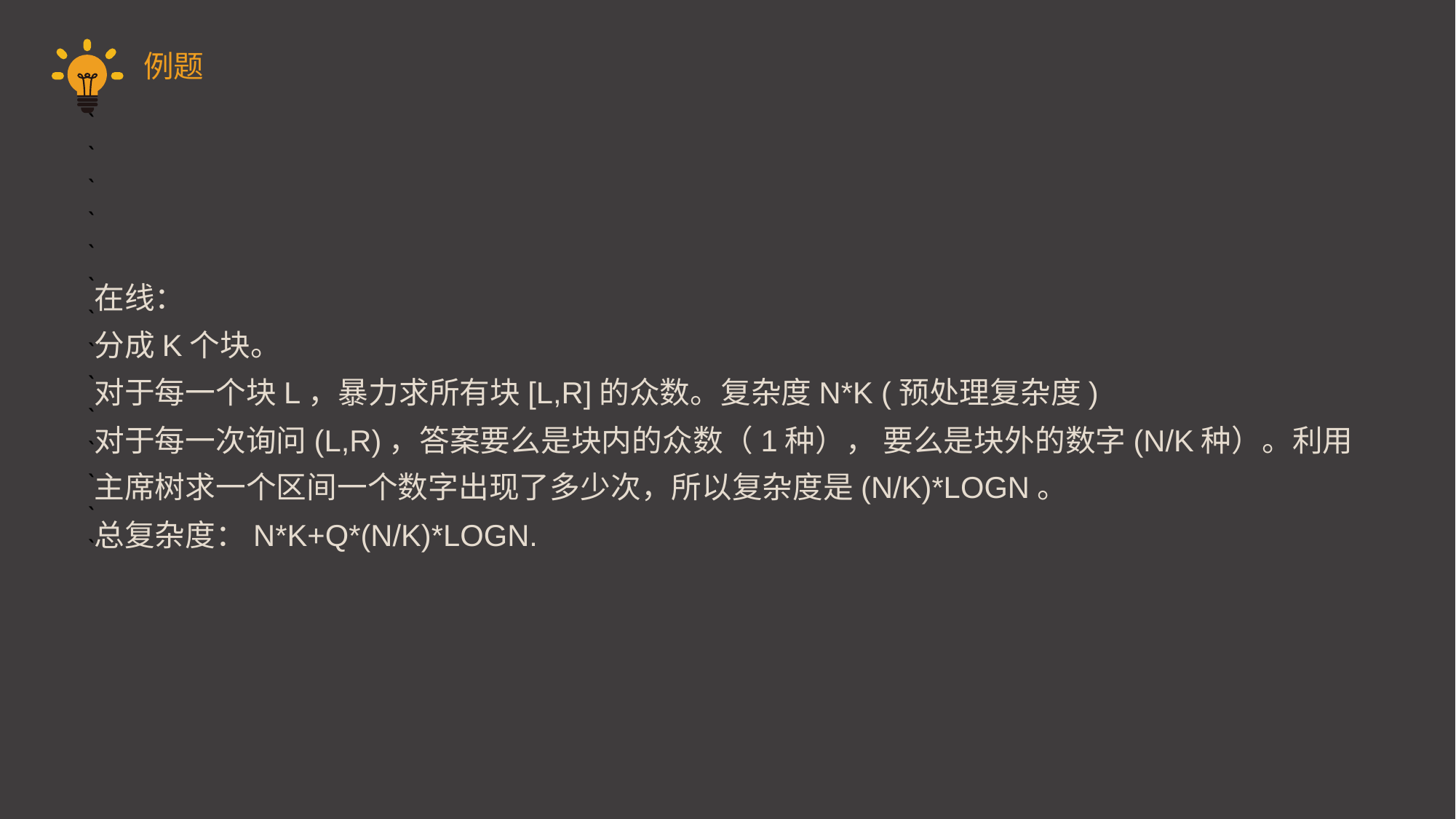

``````````````

例题
在线：
分成K个块。
对于每一个块L，暴力求所有块[L,R]的众数。复杂度N*K (预处理复杂度)
对于每一次询问(L,R)，答案要么是块内的众数（1种）， 要么是块外的数字(N/K种）。利用主席树求一个区间一个数字出现了多少次，所以复杂度是(N/K)*LOGN。
总复杂度：N*K+Q*(N/K)*LOGN.